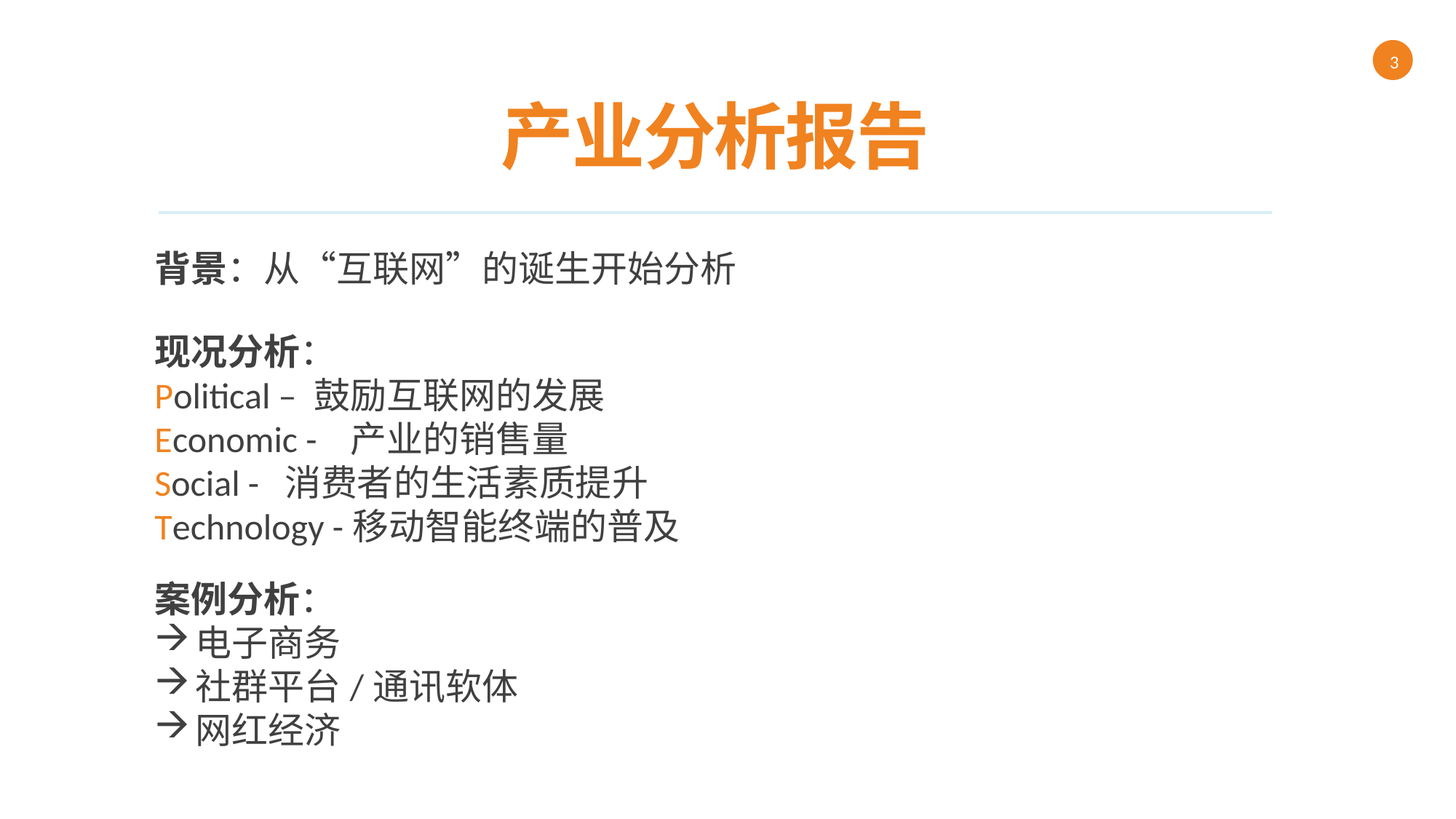

3
产业分析报告
背景：从“互联网”的诞生开始分析
现况分析：
Political – 鼓励互联网的发展
Economic -   产业的销售量
Social -  消费者的生活素质提升
Technology -移动智能终端的普及

案例分析：
电子商务
社群平台/通讯软体
网红经济